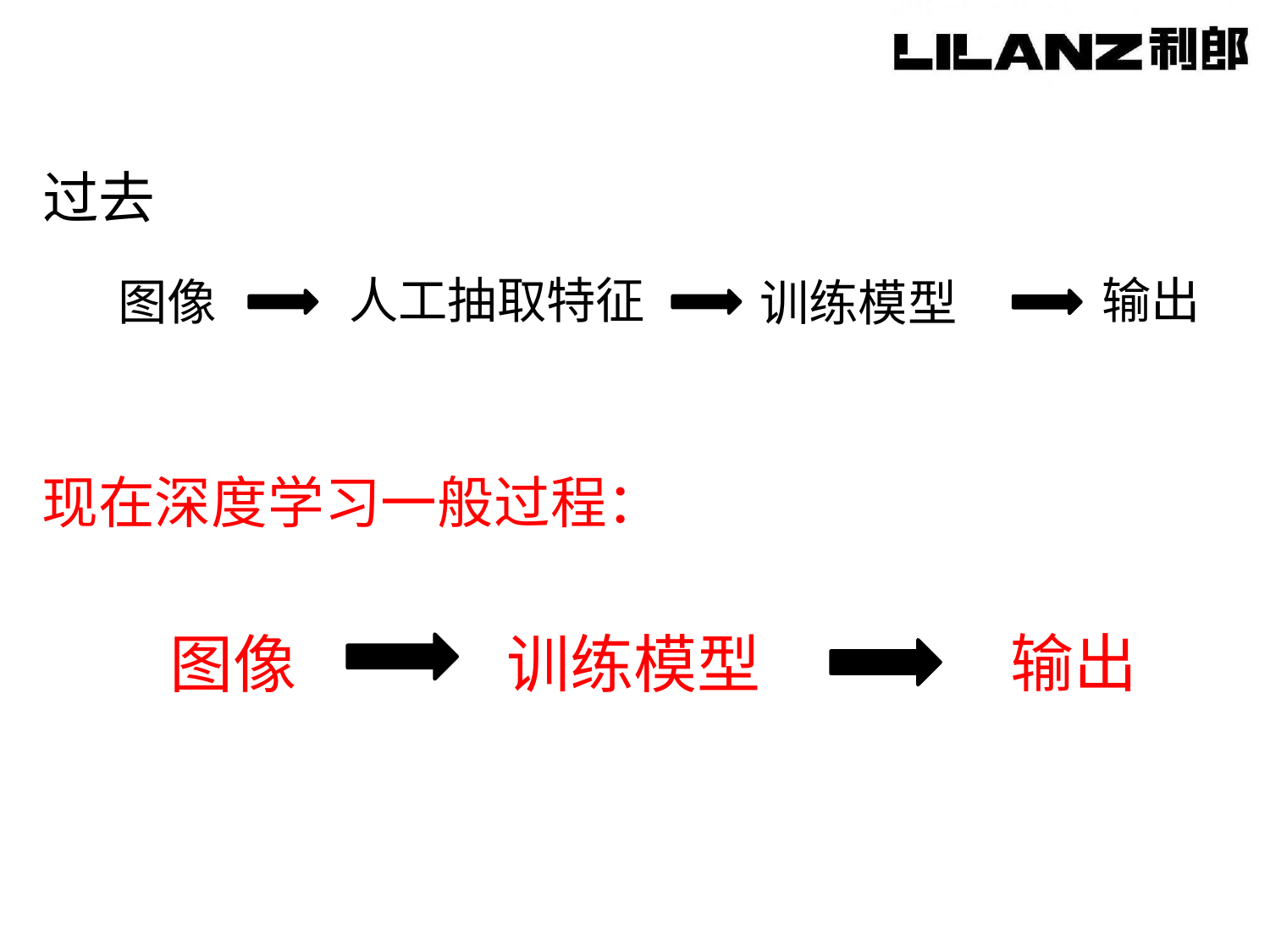

过去
人工抽取特征
输出
图像
训练模型

现在深度学习一般过程：
输出
图像
训练模型